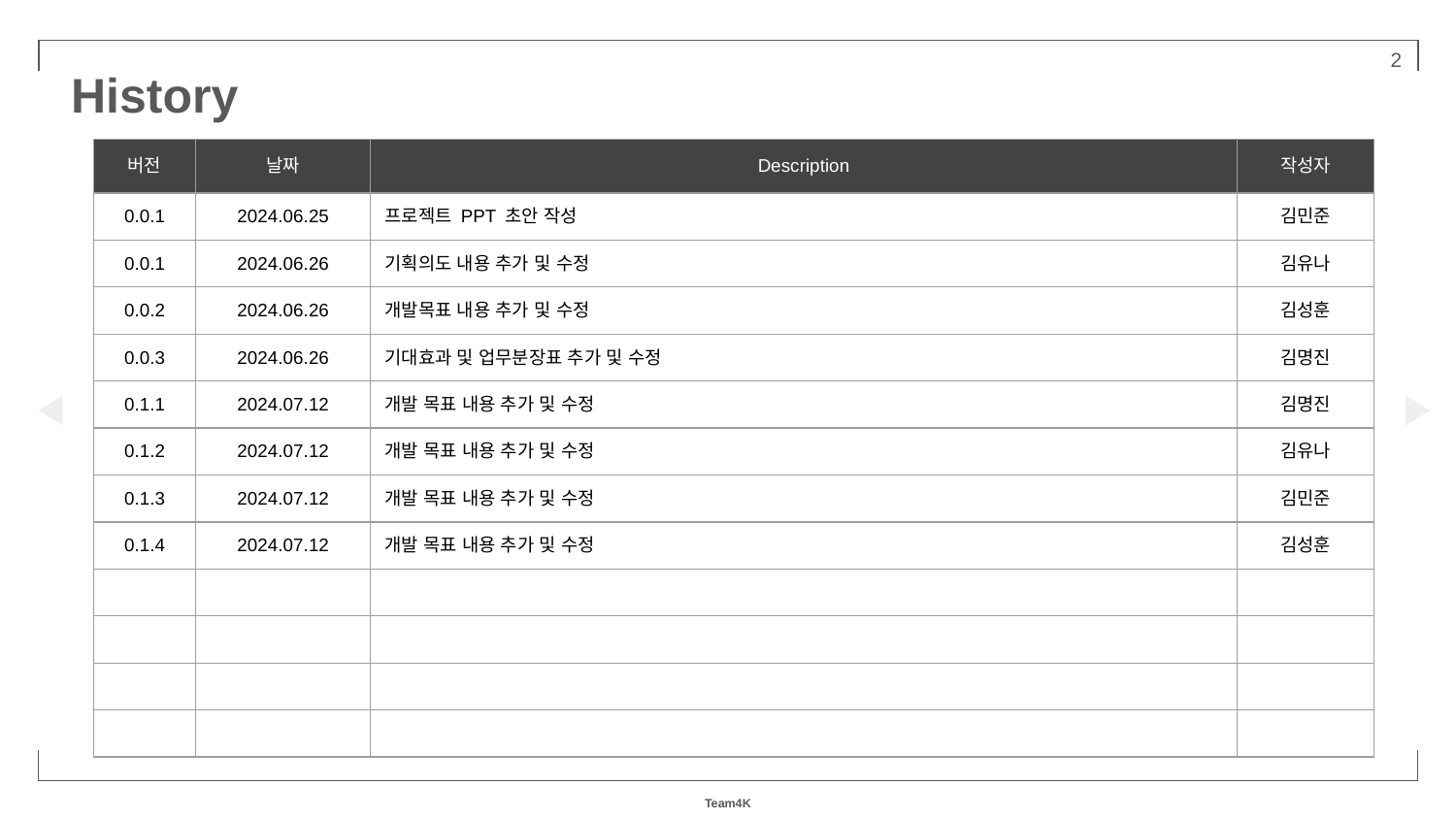

2
History
| 버전 | 날짜 | Description | 작성자 |
| --- | --- | --- | --- |
| 0.0.1 | 2024.06.25 | 프로젝트 PPT 초안 작성 | 김민준 |
| 0.0.1 | 2024.06.26 | 기획의도 내용 추가 및 수정 | 김유나 |
| 0.0.2 | 2024.06.26 | 개발목표 내용 추가 및 수정 | 김성훈 |
| 0.0.3 | 2024.06.26 | 기대효과 및 업무분장표 추가 및 수정 | 김명진 |
| 0.1.1 | 2024.07.12 | 개발 목표 내용 추가 및 수정 | 김명진 |
| 0.1.2 | 2024.07.12 | 개발 목표 내용 추가 및 수정 | 김유나 |
| 0.1.3 | 2024.07.12 | 개발 목표 내용 추가 및 수정 | 김민준 |
| 0.1.4 | 2024.07.12 | 개발 목표 내용 추가 및 수정 | 김성훈 |
|  |  |  |  |
|  |  |  |  |
|  |  |  |  |
|  |  |  |  |

Team4K